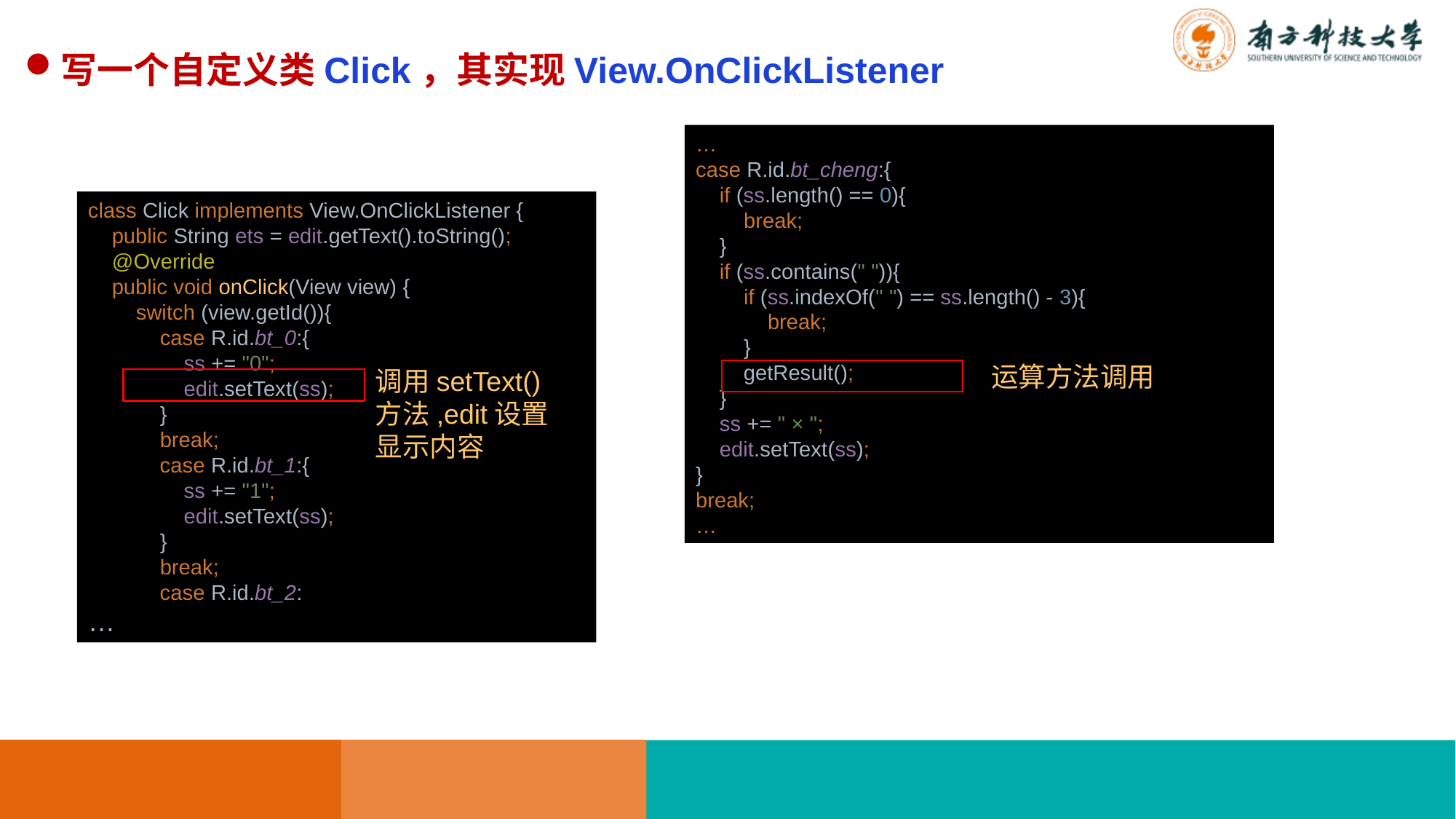

写一个自定义类Click，其实现View.OnClickListener
…
case R.id.bt_cheng:{
    if (ss.length() == 0){
        break;
    }
    if (ss.contains(" ")){
        if (ss.indexOf(" ") == ss.length() - 3){
            break;
        }
        getResult();
    }
    ss += " × ";
    edit.setText(ss);
}
break;
…
class Click implements View.OnClickListener {
    public String ets = edit.getText().toString();
    @Override
    public void onClick(View view) {
        switch (view.getId()){
            case R.id.bt_0:{
                ss += "0";
                edit.setText(ss);
            }
            break;
            case R.id.bt_1:{
                ss += "1";
                edit.setText(ss);
            }
            break;
            case R.id.bt_2:
…
运算方法调用
调用setText()方法,edit设置显示内容